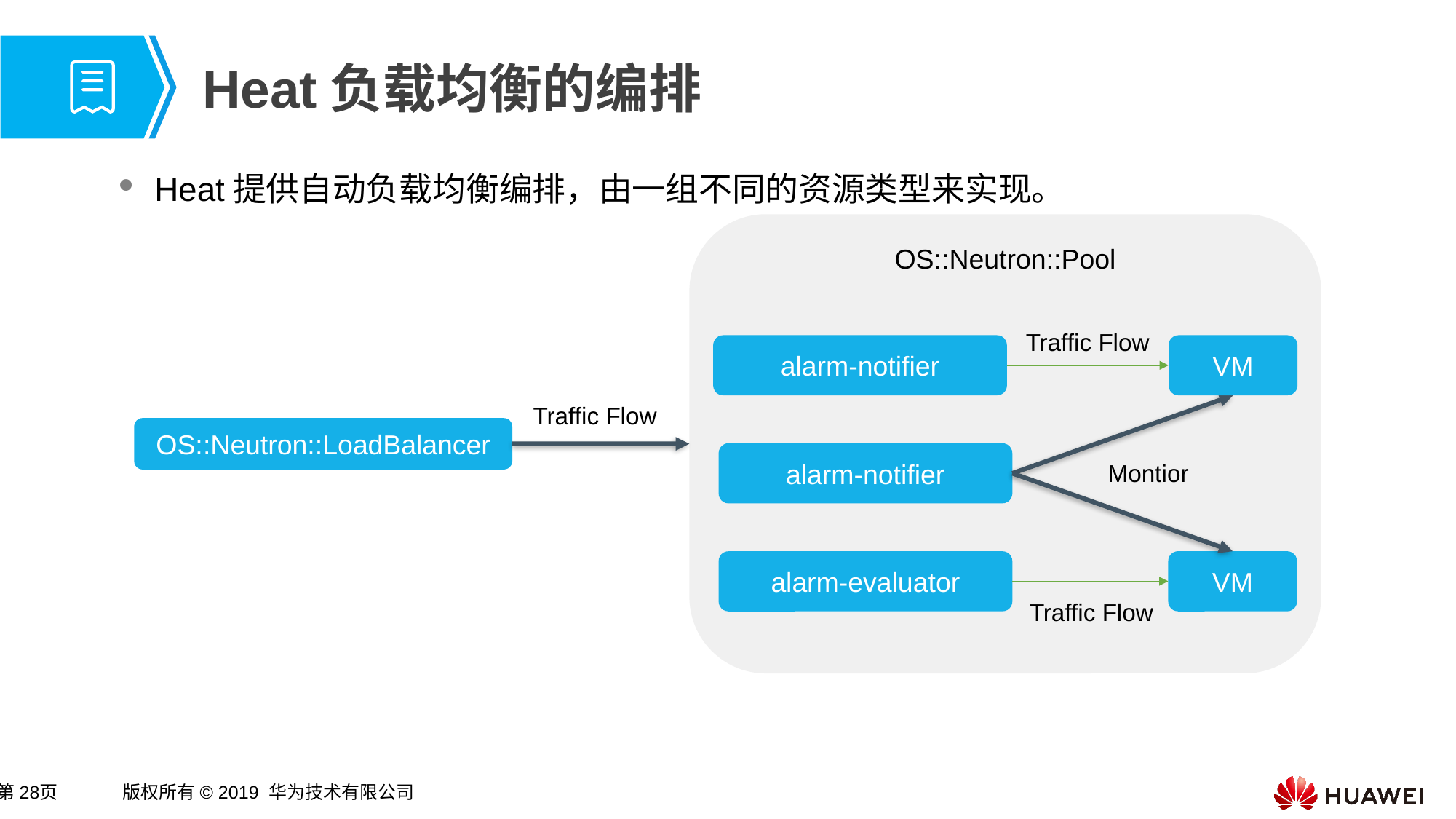

# Heat负载均衡的编排
Heat提供自动负载均衡编排，由一组不同的资源类型来实现。
OS::Neutron::Pool
Traffic Flow
alarm-notifier
VM
Traffic Flow
OS::Neutron::LoadBalancer
alarm-notifier
Montior
alarm-evaluator
VM
Traffic Flow